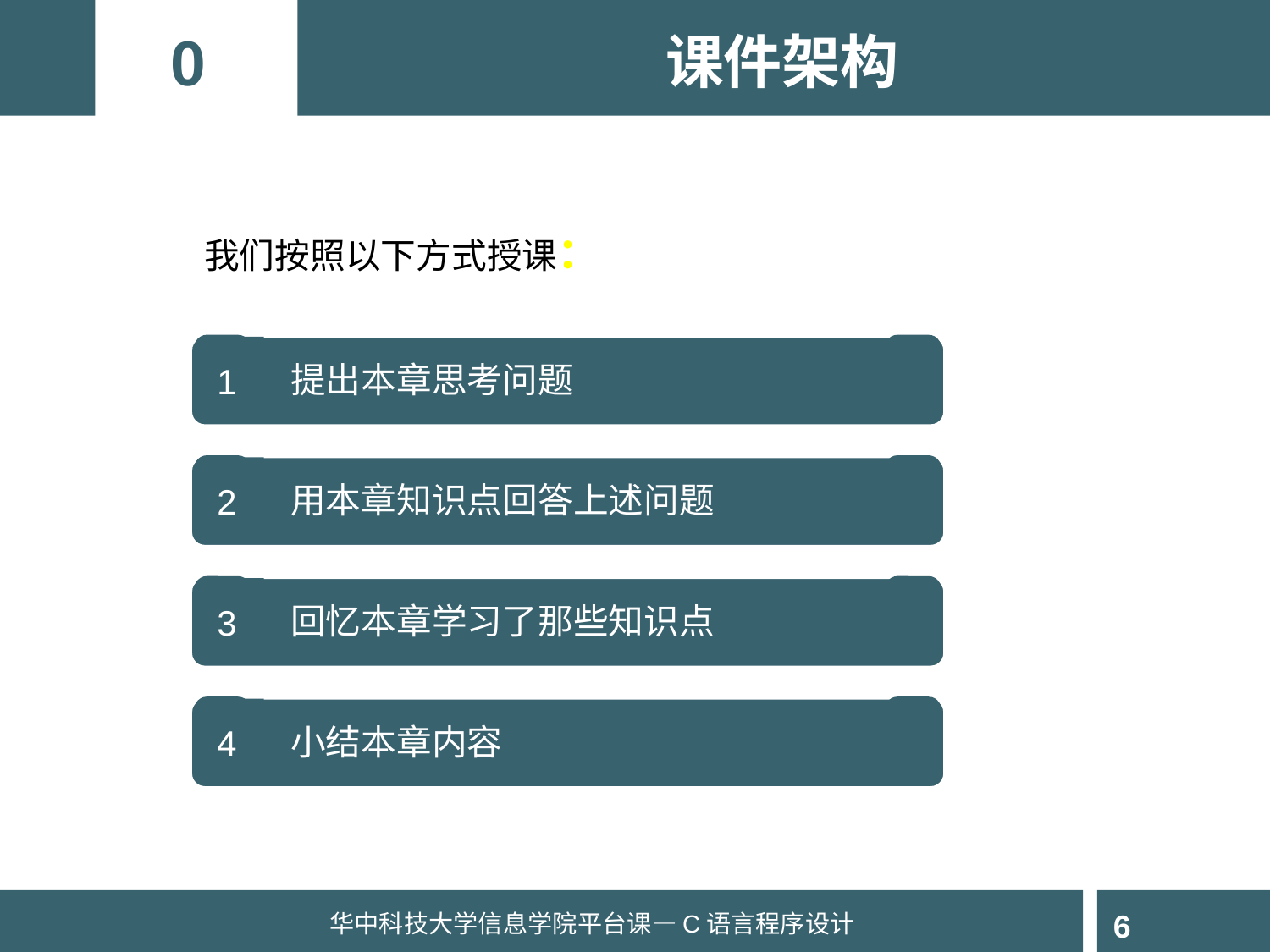

0
课件架构
我们按照以下方式授课：

提出本章思考问题

1

用本章知识点回答上述问题

2

回忆本章学习了那些知识点

3

小结本章内容

4